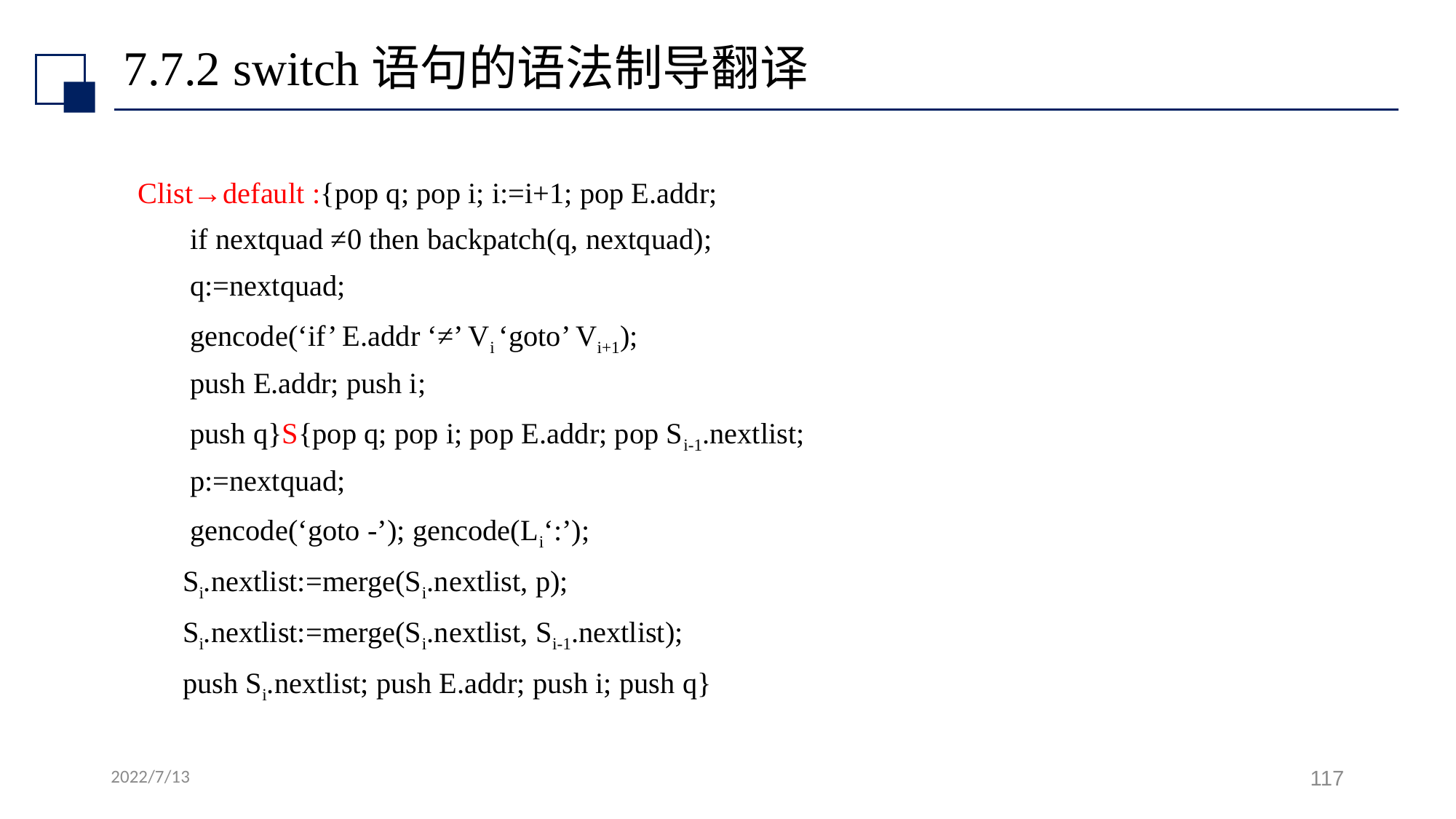

# 7.7.2 switch语句的语法制导翻译
Clist→default :{pop q; pop i; i:=i+1; pop E.addr;
       if nextquad ≠0 then backpatch(q, nextquad);
       q:=nextquad;
       gencode(‘if’ E.addr ‘≠’ Vi ‘goto’ Vi+1);
       push E.addr; push i;
       push q}S{pop q; pop i; pop E.addr; pop Si-1.nextlist;
       p:=nextquad;
       gencode(‘goto -’); gencode(Li‘:’);
      Si.nextlist:=merge(Si.nextlist, p);
      Si.nextlist:=merge(Si.nextlist, Si-1.nextlist);
      push Si.nextlist; push E.addr; push i; push q}
2022/7/13
117